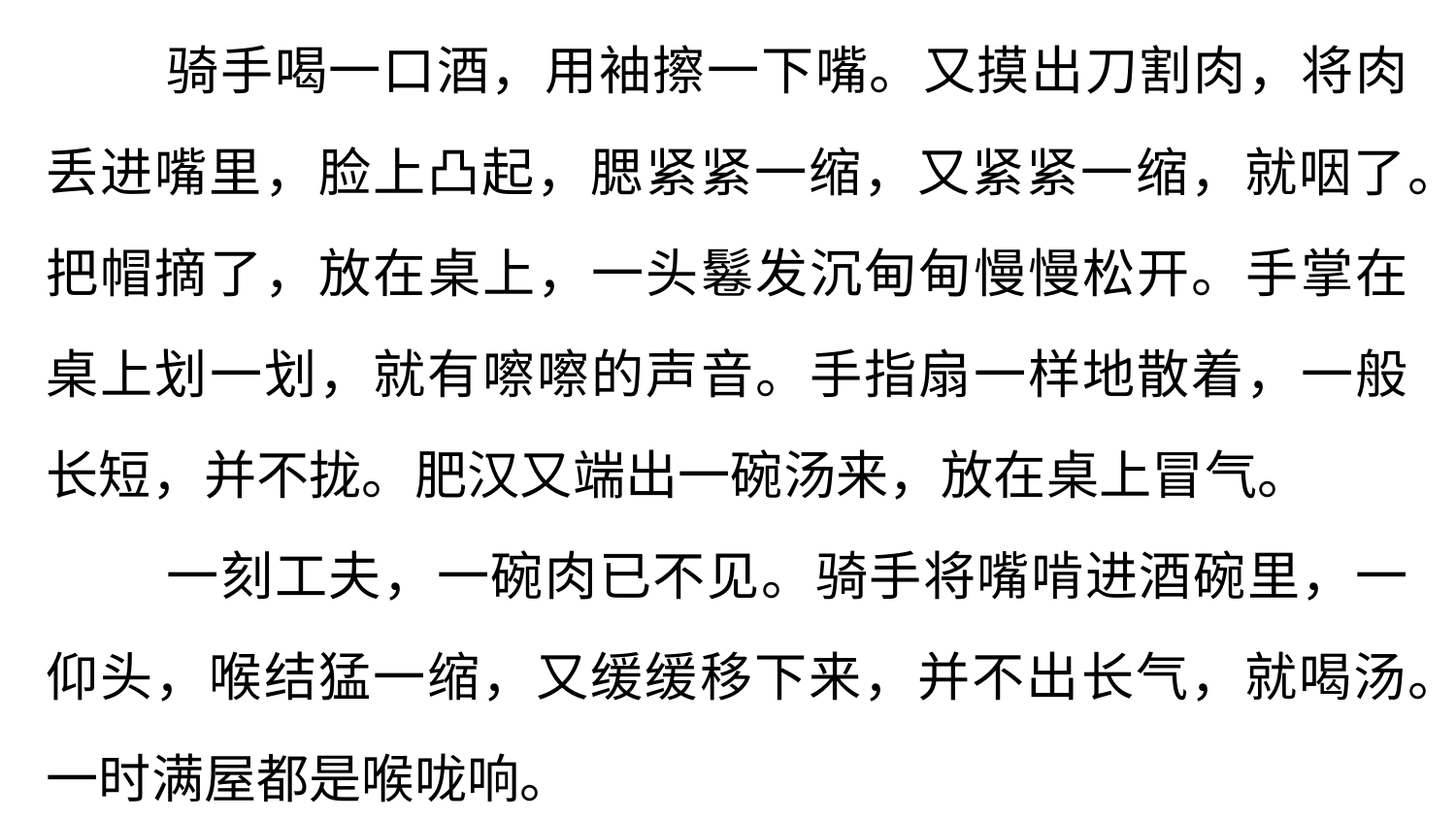

骑手喝一口酒，用袖擦一下嘴。又摸出刀割肉，将肉丢进嘴里，脸上凸起，腮紧紧一缩，又紧紧一缩，就咽了。把帽摘了，放在桌上，一头鬈发沉甸甸慢慢松开。手掌在桌上划一划，就有嚓嚓的声音。手指扇一样地散着，一般长短，并不拢。肥汉又端出一碗汤来，放在桌上冒气。
        一刻工夫，一碗肉已不见。骑手将嘴啃进酒碗里，一仰头，喉结猛一缩，又缓缓移下来，并不出长气，就喝汤。一时满屋都是喉咙响。